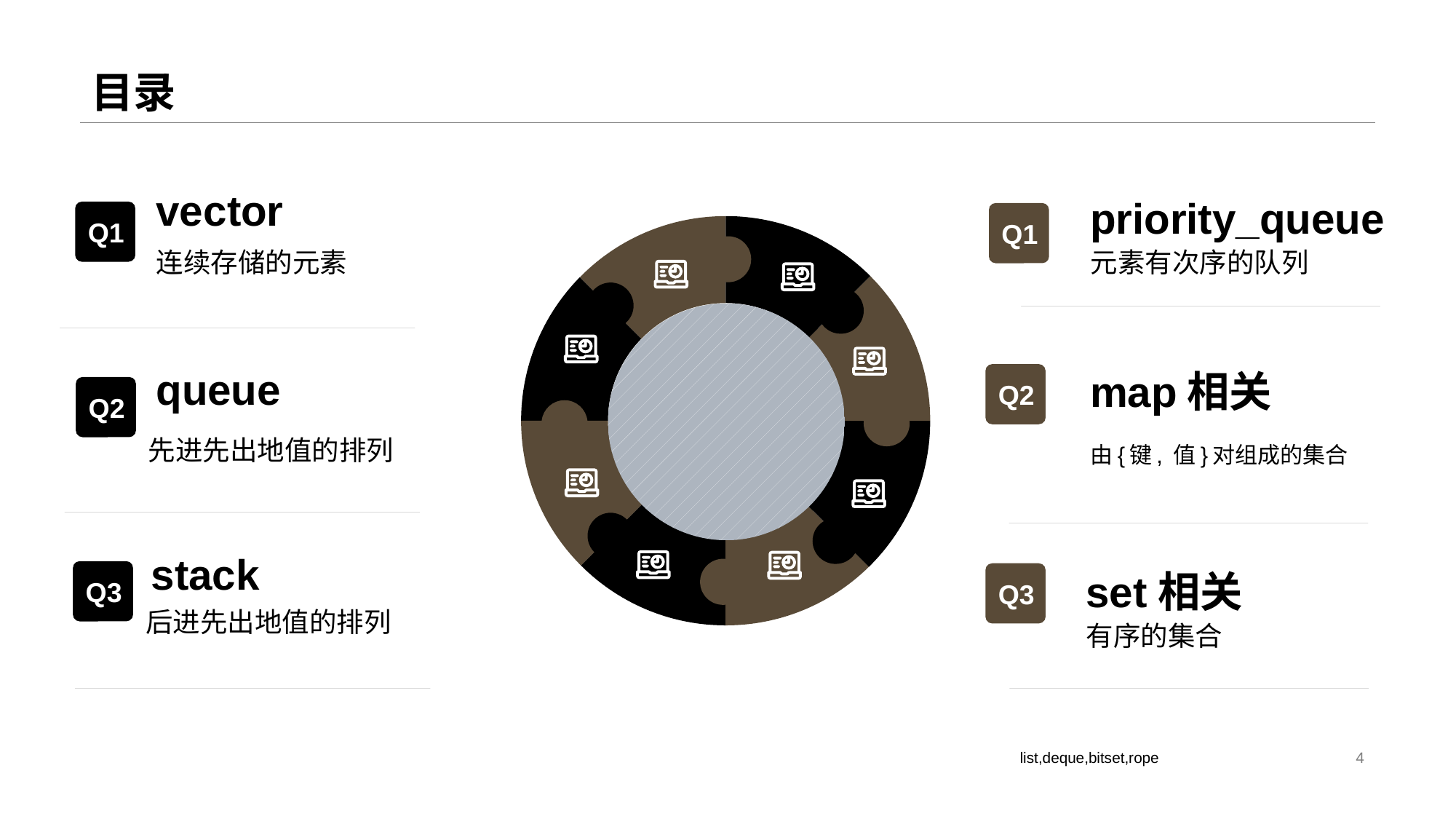

# 目录
vector
priority_queue
Q1
Q1

连续存储的元素
元素有次序的队列

queue
map相关
Q2
Q2

先进先出地值的排列
由{键, 值}对组成的集合

stack

set相关
Q3
Q3
后进先出地值的排列
有序的集合
list,deque,bitset,rope
4